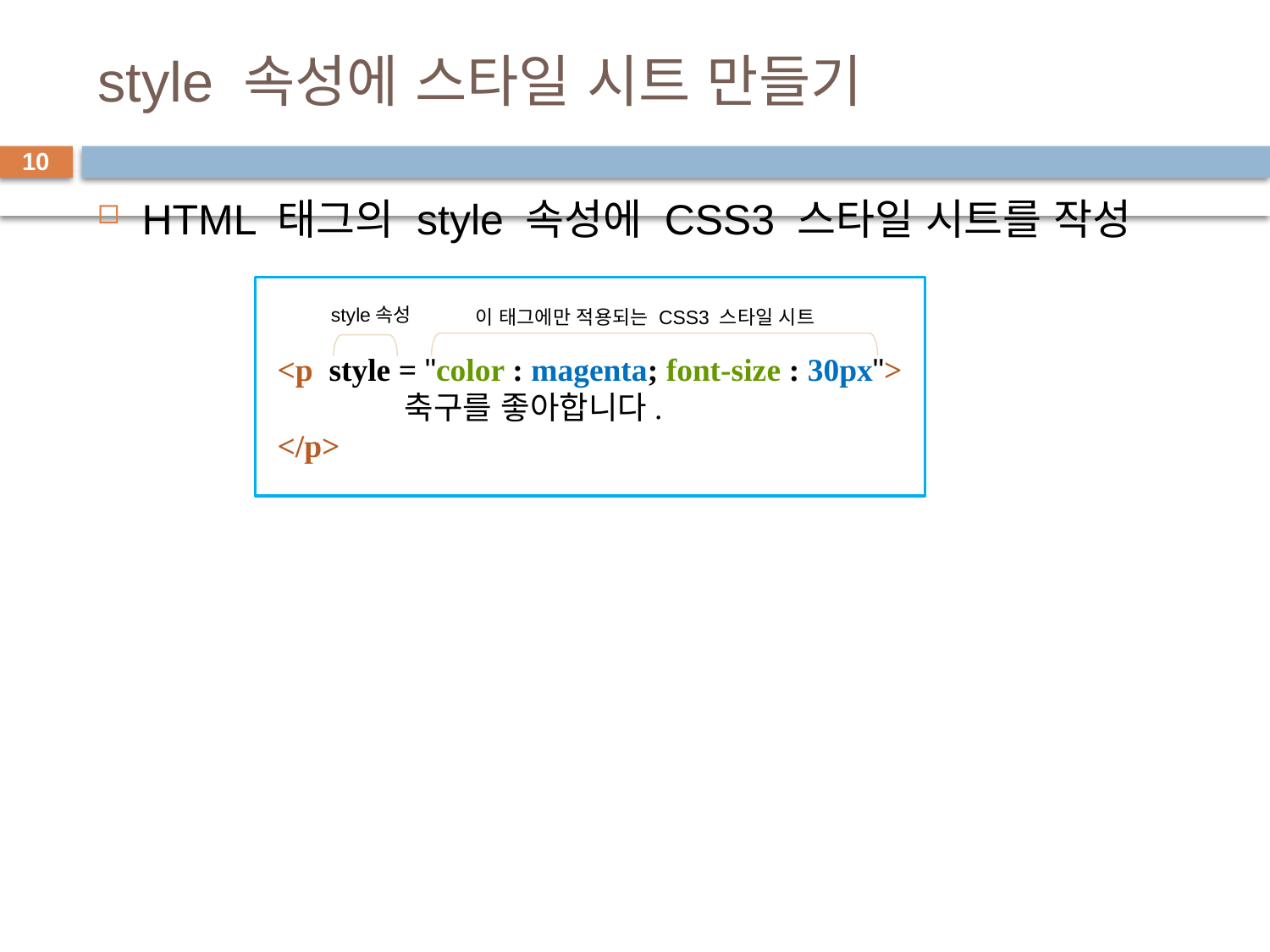

# style 속성에 스타일 시트 만들기
10
HTML 태그의 style 속성에 CSS3 스타일 시트를 작성

style속성
이 태그에만 적용되는 CSS3 스타일 시트

<p  style = "color : magenta; font-size : 30px">
	축구를 좋아합니다.
</p>